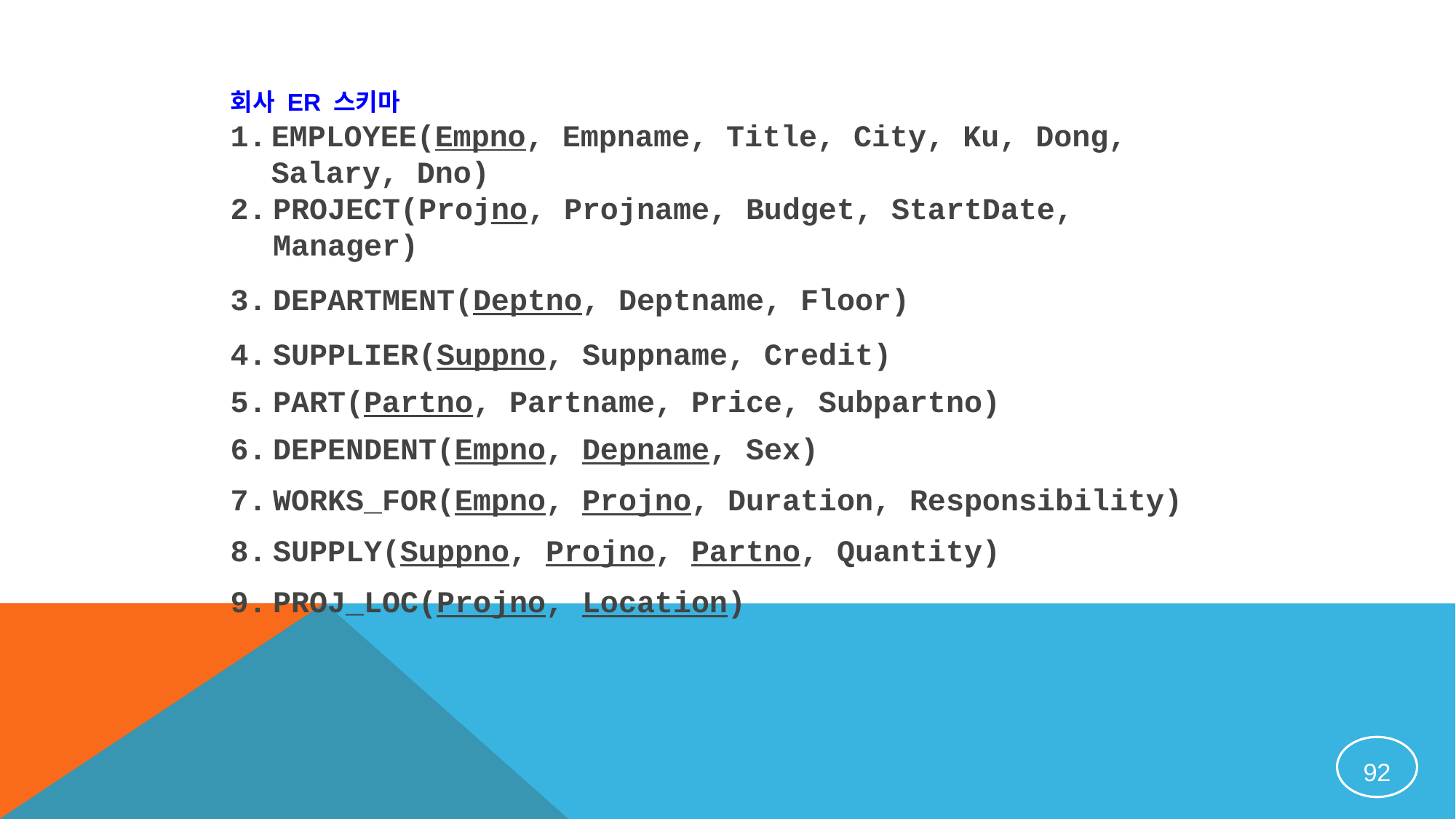

회사 ER 스키마
EMPLOYEE(Empno, Empname, Title, City, Ku, Dong,   Salary, Dno)
PROJECT(Projno, Projname, Budget, StartDate,    Manager)
DEPARTMENT(Deptno, Deptname, Floor)
SUPPLIER(Suppno, Suppname, Credit)
PART(Partno, Partname, Price, Subpartno)
DEPENDENT(Empno, Depname, Sex)
WORKS_FOR(Empno, Projno, Duration, Responsibility)
SUPPLY(Suppno, Projno, Partno, Quantity)
PROJ_LOC(Projno, Location)
92